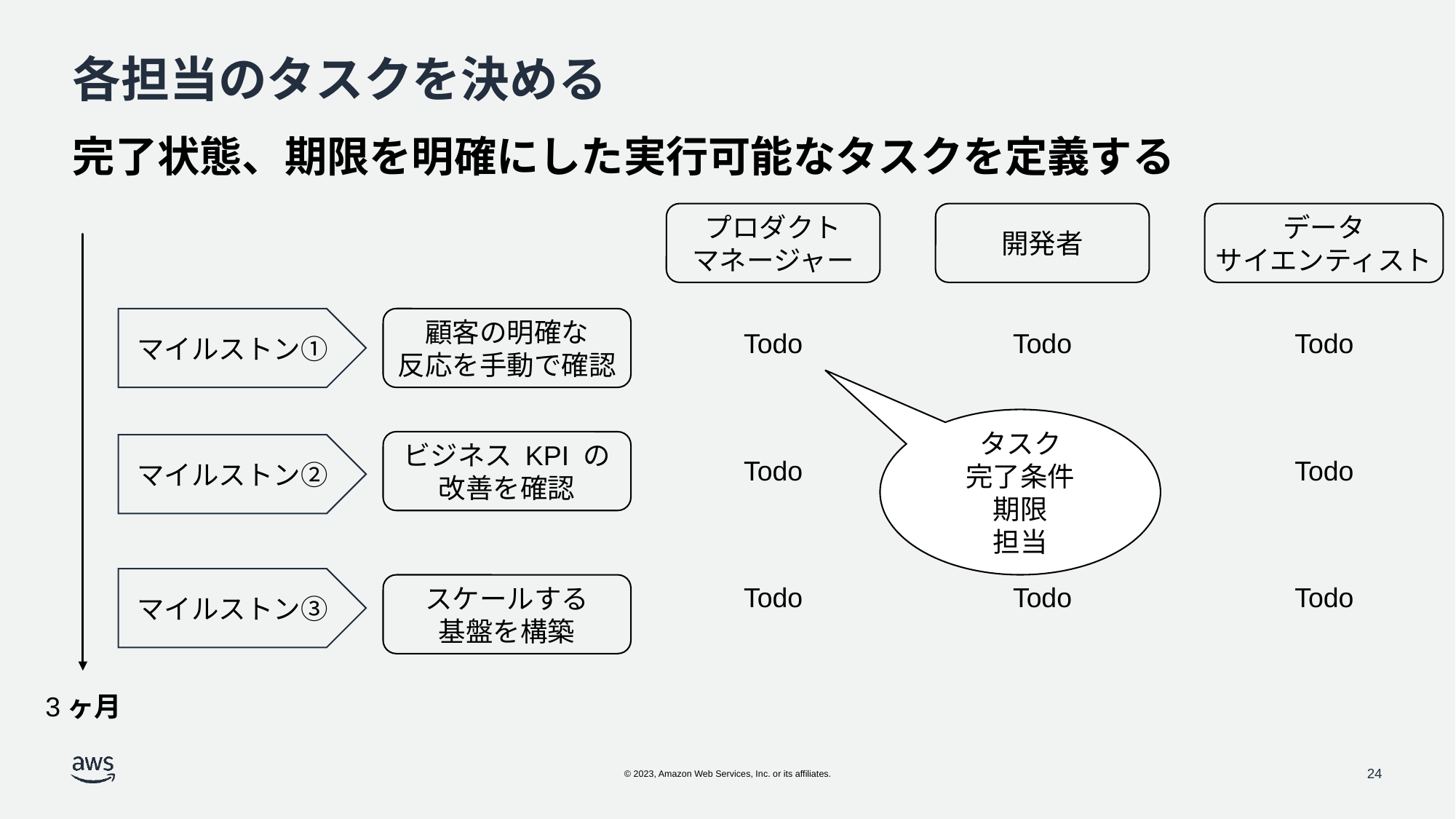

# 各担当のタスクを決める
完了状態、期限を明確にした実行可能なタスクを定義する
プロダクト
マネージャー
開発者
データ
サイエンティスト
マイルストン①
顧客の明確な
反応を手動で確認
Todo
Todo
Todo
タスク
完了条件
期限
担当
ビジネス KPI の
改善を確認
マイルストン②
Todo
Todo
Todo
マイルストン③
スケールする
基盤を構築
Todo
Todo
Todo
3ヶ月
24